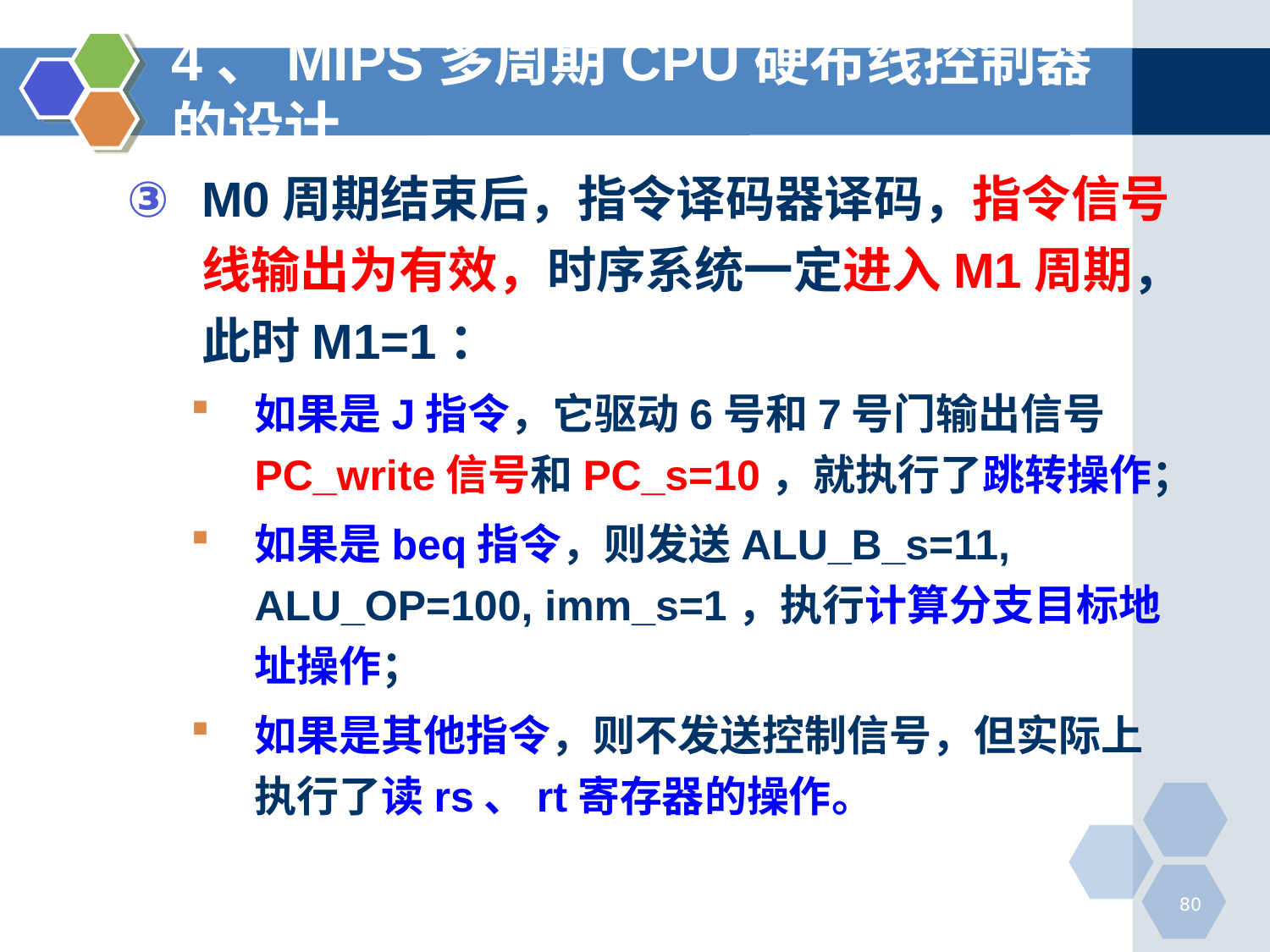

# 4、MIPS多周期CPU硬布线控制器的设计
M0周期结束后，指令译码器译码，指令信号线输出为有效，时序系统一定进入M1周期，此时M1=1：
如果是J指令，它驱动6号和7号门输出信号PC_write信号和PC_s=10，就执行了跳转操作；
如果是beq指令，则发送ALU_B_s=11, ALU_OP=100, imm_s=1，执行计算分支目标地址操作；
如果是其他指令，则不发送控制信号，但实际上执行了读rs、rt寄存器的操作。
80